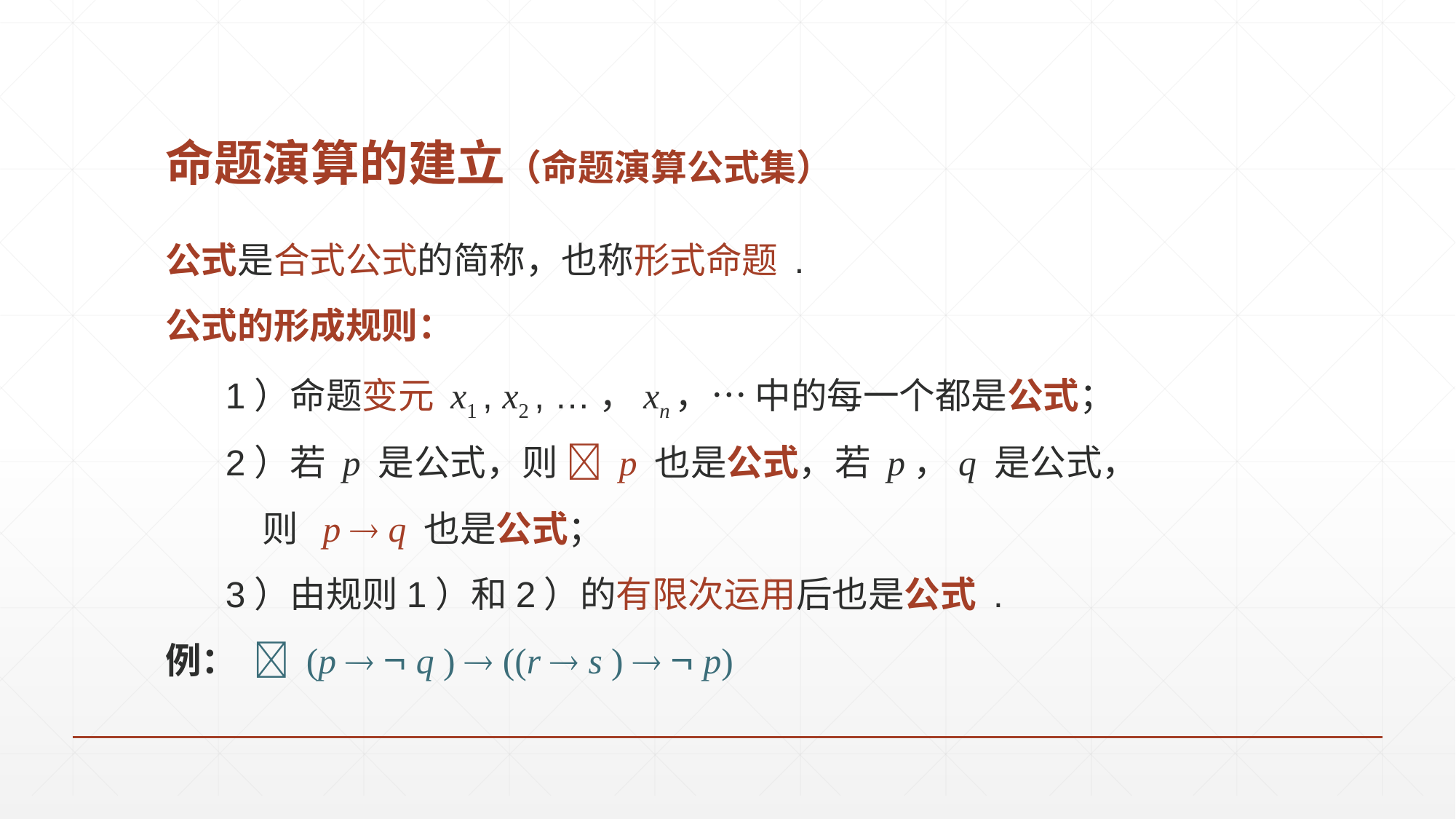

# 命题演算的建立（命题演算公式集）
公式是合式公式的简称，也称形式命题 .
公式的形成规则：
      1）命题变元 x1 , x2 , …，xn，… 中的每一个都是公式；
      2）若 p 是公式，则 ¬ p 也是公式，若 p，q 是公式，
           则  p → q 也是公式；
      3）由规则1）和2）的有限次运用后也是公式 .
例：  ¬ (p → ¬ q ) → ((r → s ) → ¬ p)